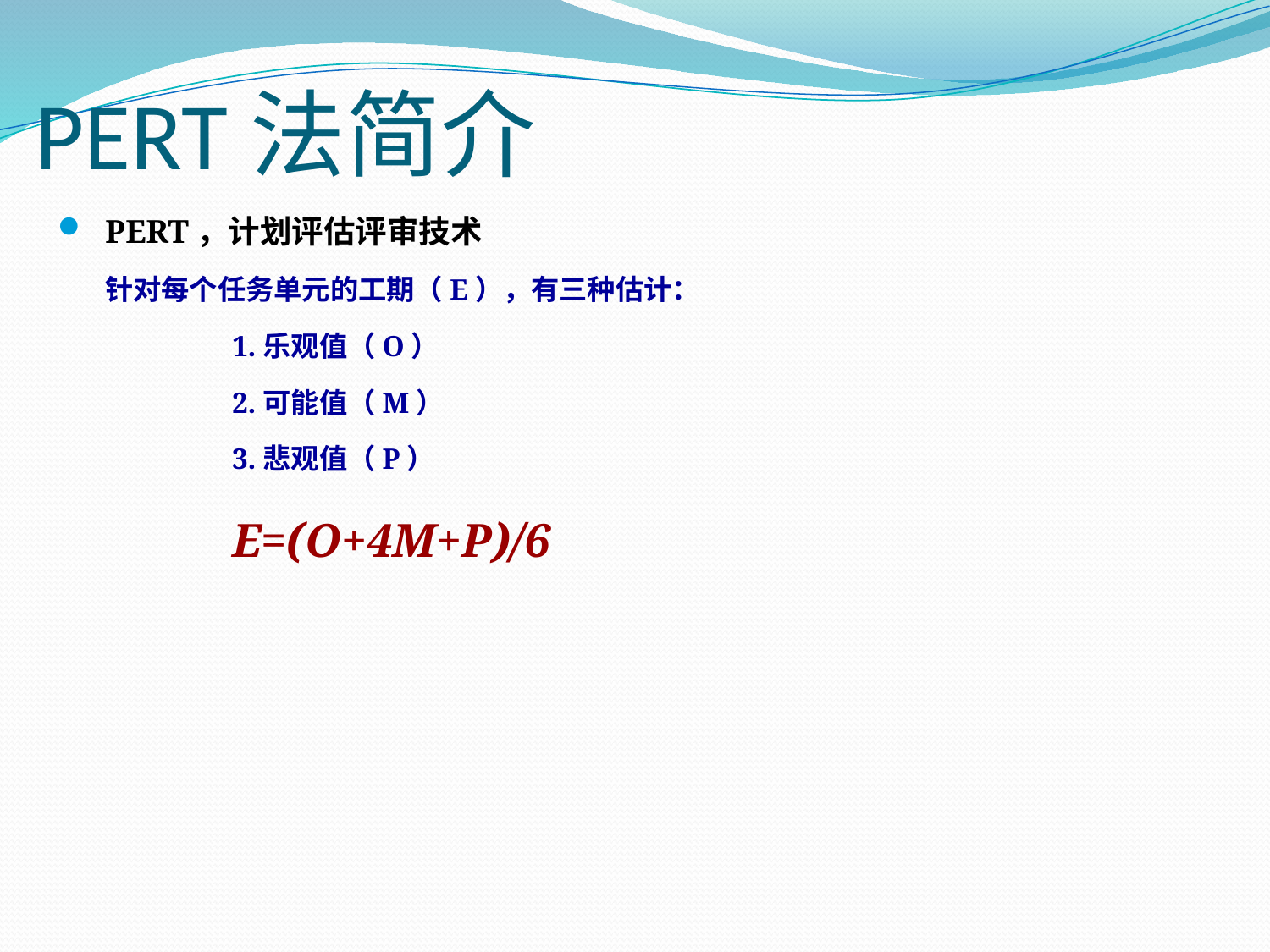

# PERT法简介
PERT，计划评估评审技术
	针对每个任务单元的工期（E），有三种估计：
		1.乐观值（O）
		2.可能值（M）
		3.悲观值（P）
		E=(O+4M+P)/6